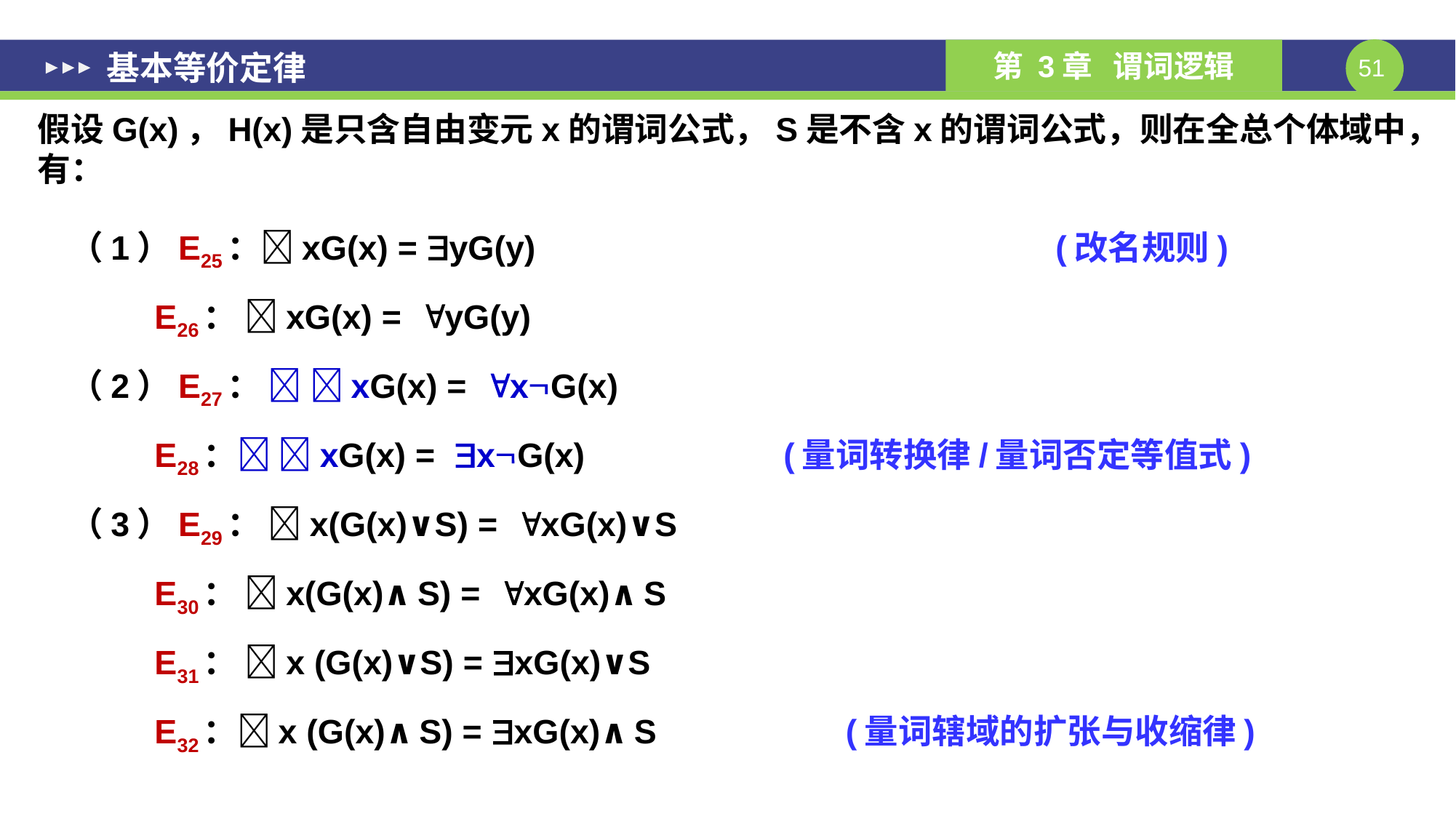

基本等价定律
假设G(x)，H(x)是只含自由变元x的谓词公式，S是不含x的谓词公式，则在全总个体域中，有：
（1）E25：∃xG(x) = ∃yG(y)                                                       (改名规则)
         E26： ∀xG(x) =  ∀yG(y)
（2）E27： ¬ ∃xG(x) =  ∀x¬G(x)
         E28：¬ ∀xG(x) =  ∃x¬G(x)                     (量词转换律/量词否定等值式)
（3）E29： ∀x(G(x)∨S) =  ∀xG(x)∨S
         E30： ∀x(G(x)∧S) =  ∀xG(x)∧S
         E31： ∃x (G(x)∨S) = ∃xG(x)∨S
         E32：∃x (G(x)∧S) = ∃xG(x)∧S                    (量词辖域的扩张与收缩律)